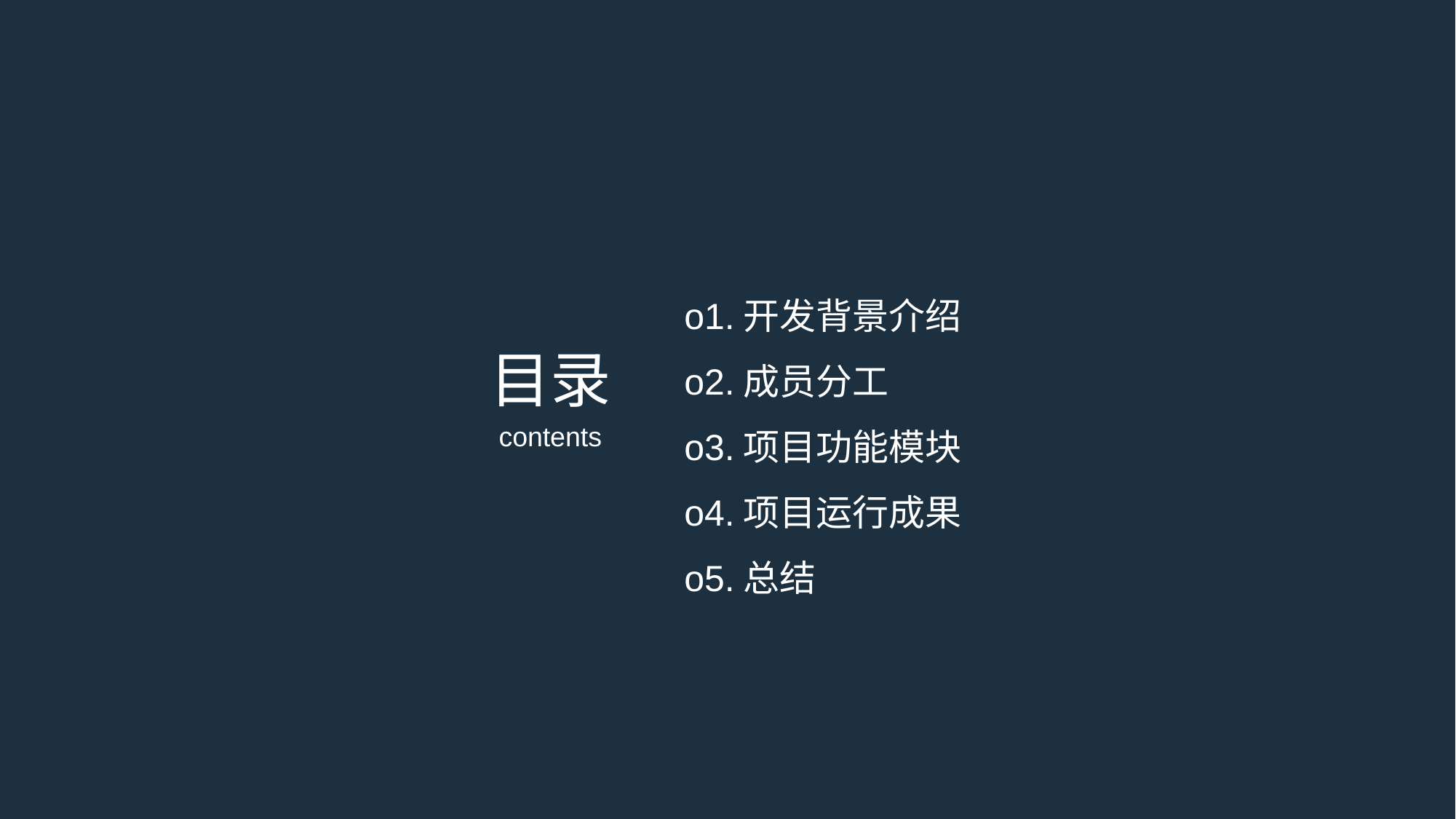

o1.开发背景介绍
o2.成员分工
o3.项目功能模块
o4.项目运行成果
o5.总结
目录
contents